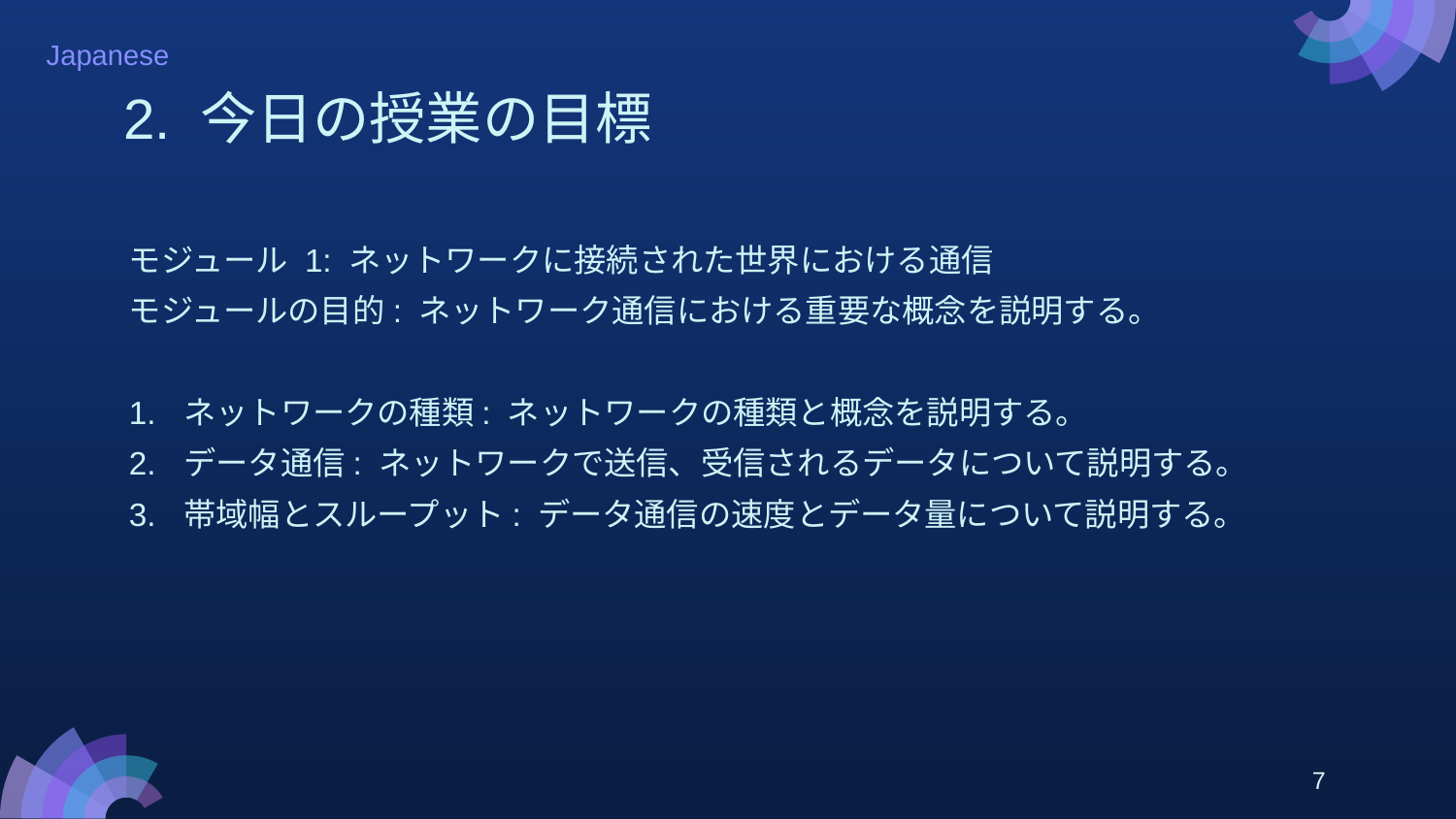

# 2. 今日の授業の目標
モジュール 1: ネットワークに接続された世界における通信
モジュールの目的: ネットワーク通信における重要な概念を説明する。

ネットワークの種類: ネットワークの種類と概念を説明する。
データ通信: ネットワークで送信、受信されるデータについて説明する。
帯域幅とスループット: データ通信の速度とデータ量について説明する。
7